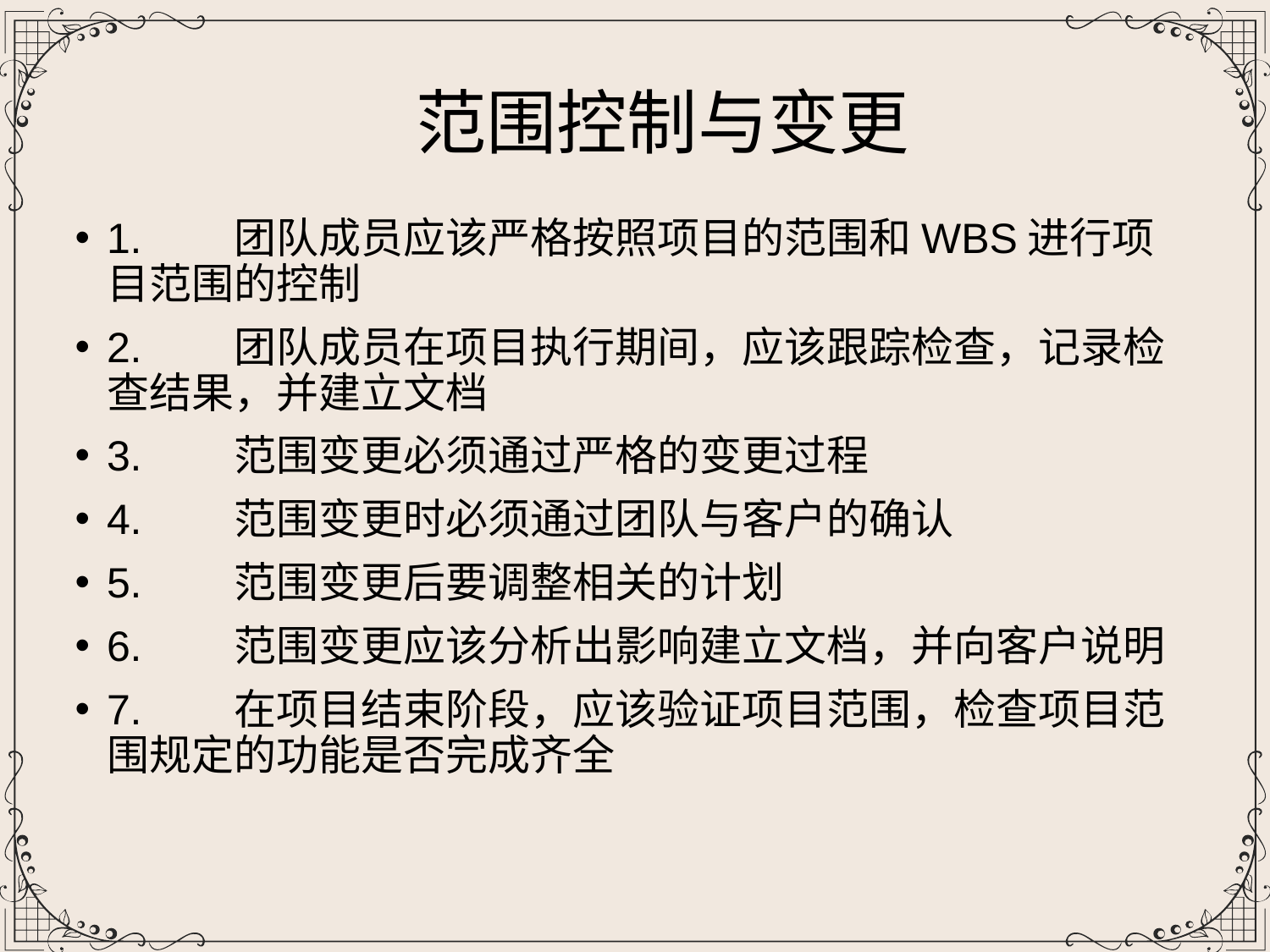

范围控制与变更
1.	团队成员应该严格按照项目的范围和WBS进行项目范围的控制
2.	团队成员在项目执行期间，应该跟踪检查，记录检查结果，并建立文档
3.	范围变更必须通过严格的变更过程
4.	范围变更时必须通过团队与客户的确认
5.	范围变更后要调整相关的计划
6.	范围变更应该分析出影响建立文档，并向客户说明
7.	在项目结束阶段，应该验证项目范围，检查项目范围规定的功能是否完成齐全